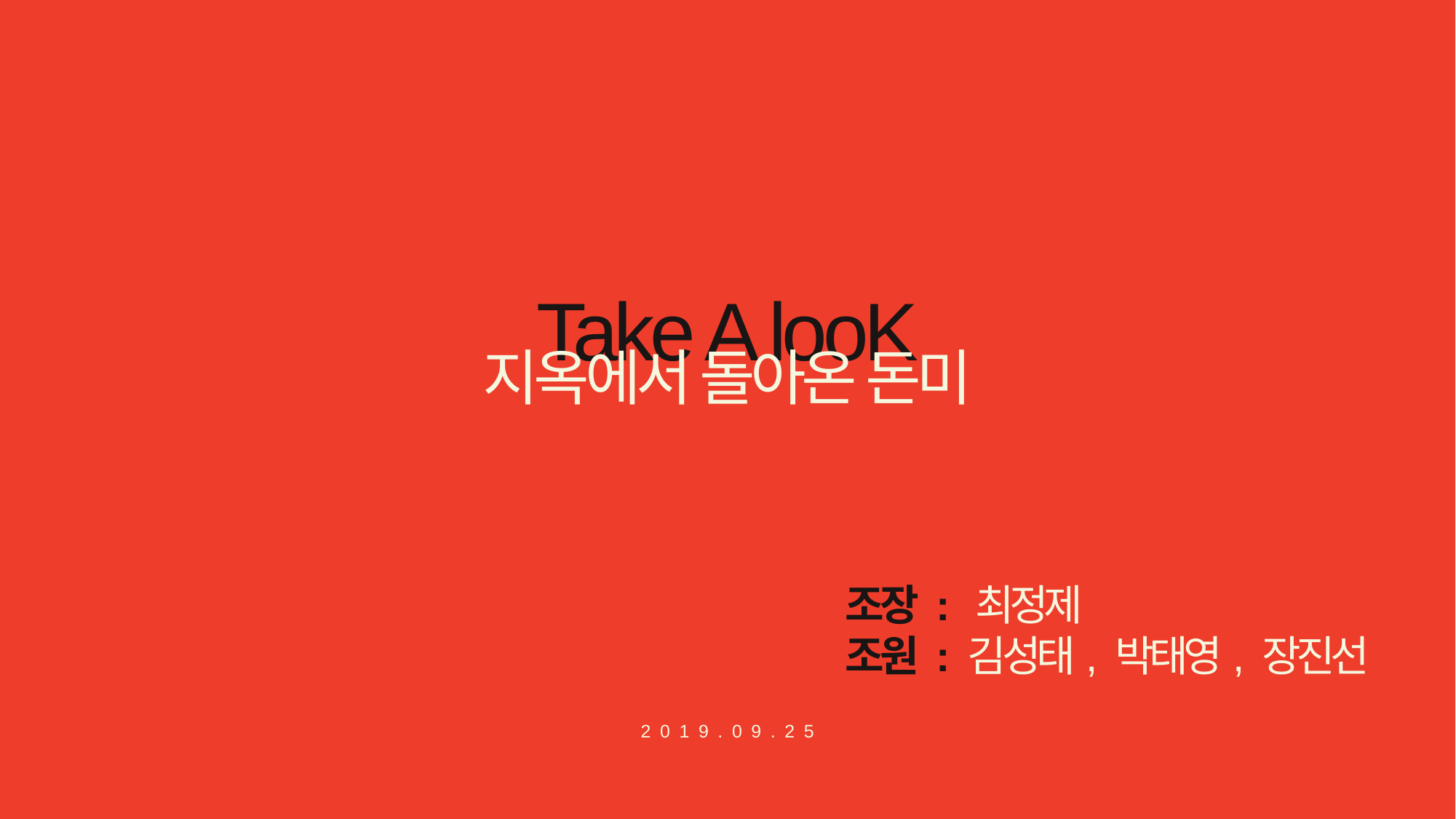

Take A looK
지옥에서 돌아온 돈미
조장 :  최정제
조원 : 김성태, 박태영, 장진선
2019.09.25